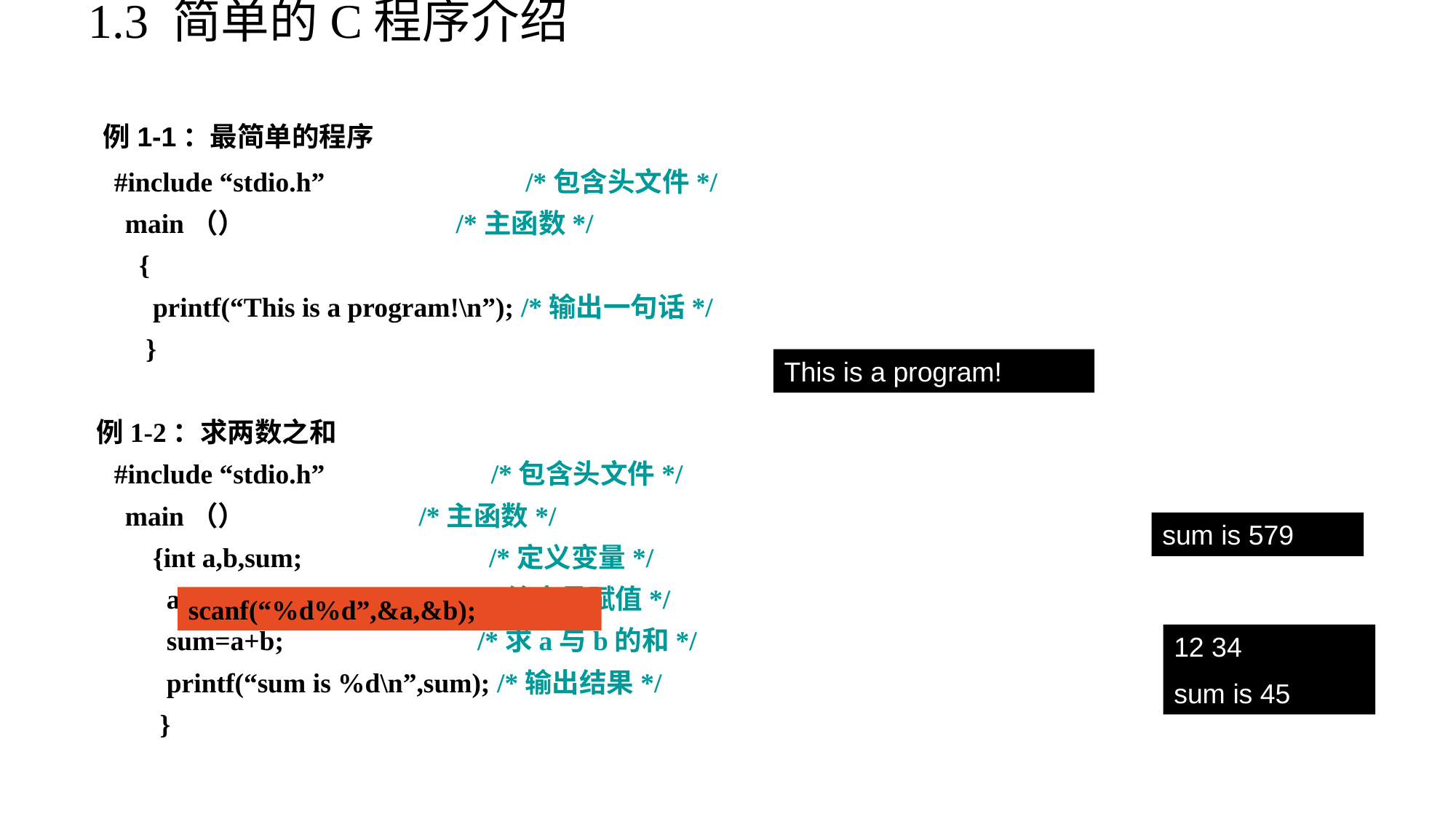

# 1.3 简单的C程序介绍
 例1-1：最简单的程序
    #include “stdio.h”                             /*包含头文件*/
      main（）                                 /*主函数*/
        {
          printf(“This is a program!\n”); /*输出一句话*/
         }

 例1-2：求两数之和
    #include “stdio.h”                        /*包含头文件*/
      main（）                           /*主函数*/
          {int a,b,sum;                           /*定义变量*/
            a=123;b=456;                      /*给变量赋值*/
            sum=a+b;                            /*求a与b的和*/
            printf(“sum is %d\n”,sum); /*输出结果*/
           }

This is a program!
sum is 579
scanf(“%d%d”,&a,&b);
12 34
sum is 45